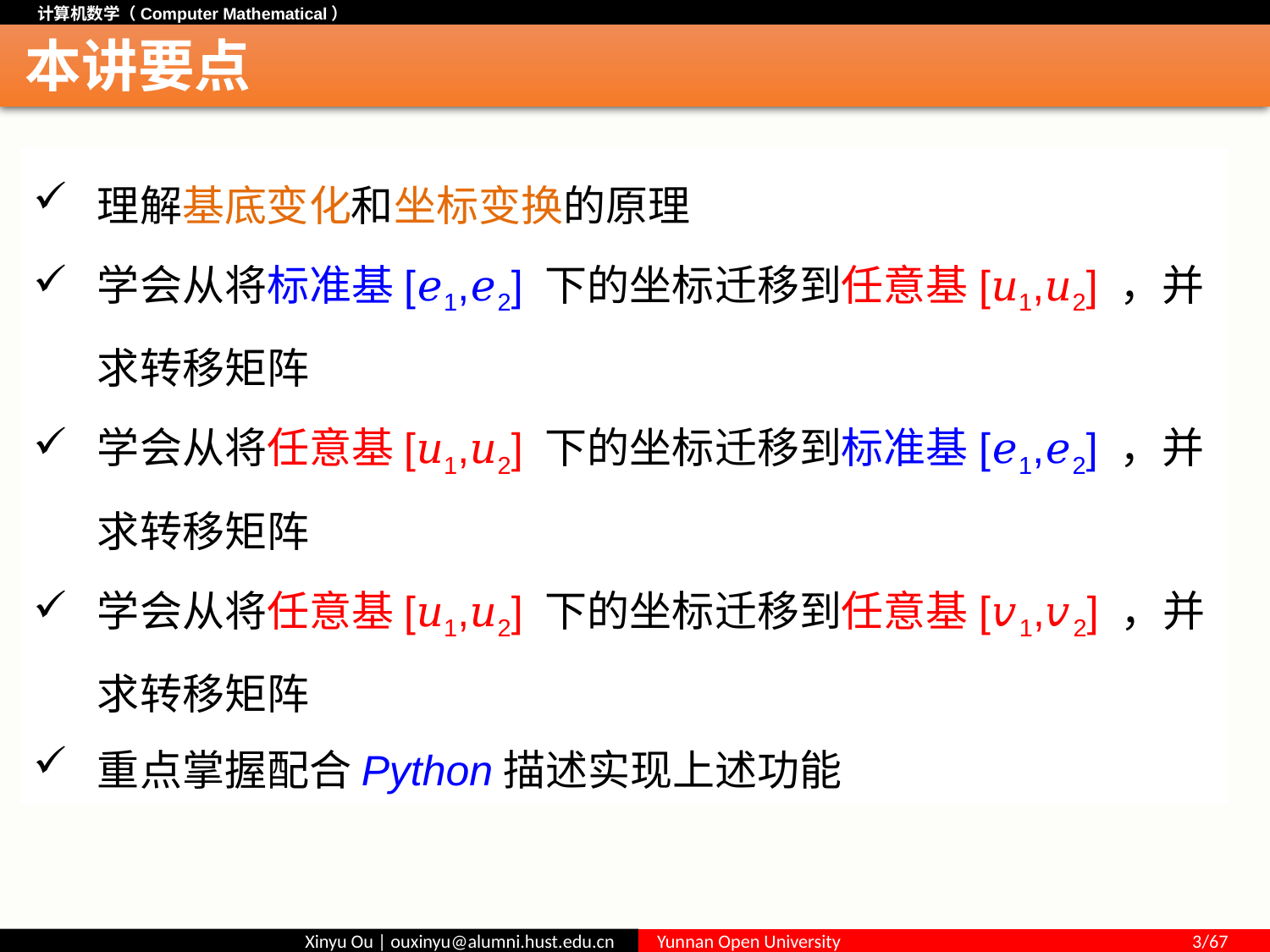

# 本讲要点
理解基底变化和坐标变换的原理
学会从将标准基[𝑒1,𝑒2] 下的坐标迁移到任意基[𝑢1,𝑢2] ，并求转移矩阵
学会从将任意基[𝑢1,𝑢2] 下的坐标迁移到标准基[𝑒1,𝑒2] ，并求转移矩阵
学会从将任意基[𝑢1,𝑢2] 下的坐标迁移到任意基[𝑣1,𝑣2] ，并求转移矩阵
重点掌握配合Python描述实现上述功能